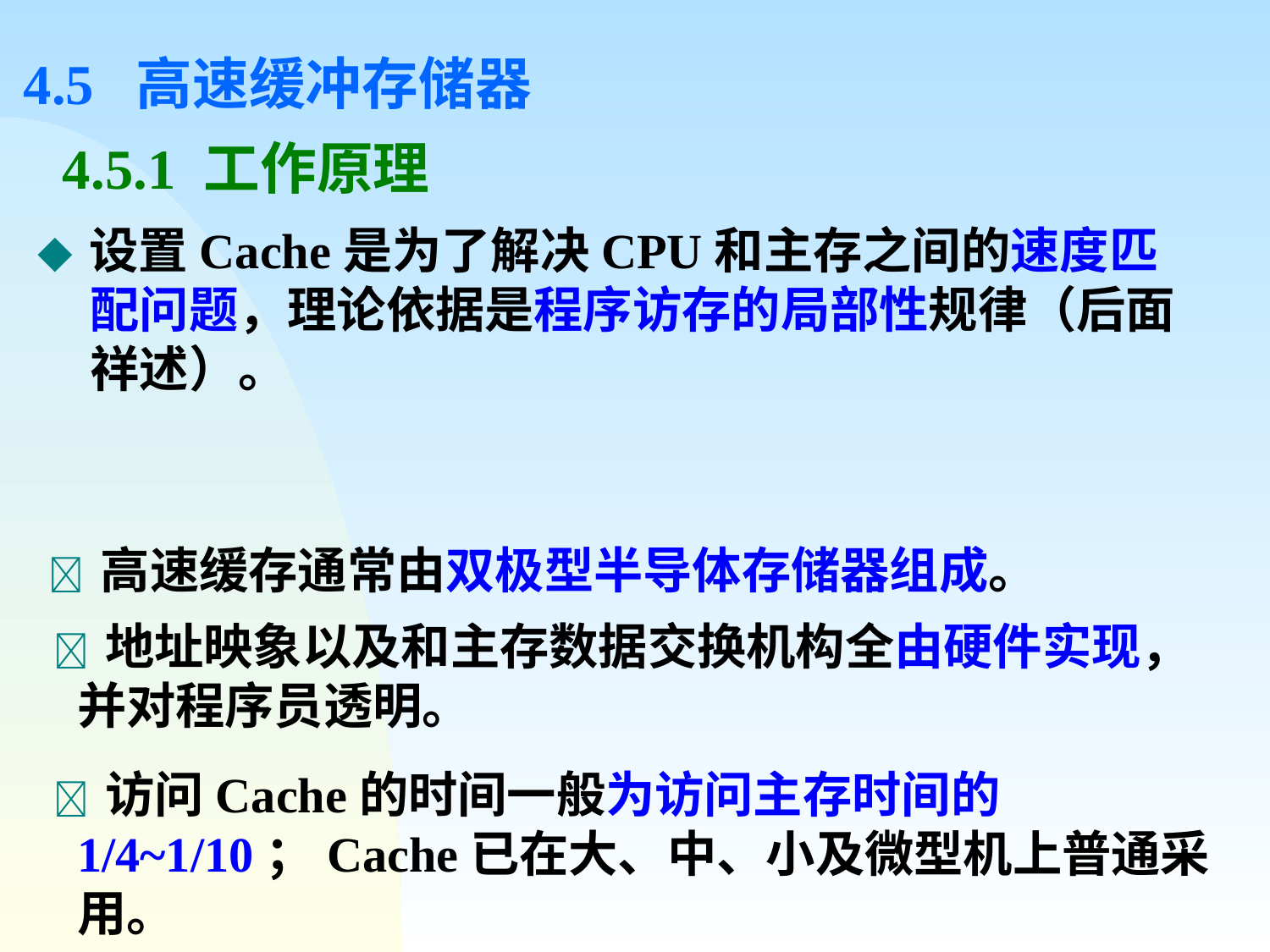

# 4.5  高速缓冲存储器 4.5.1 工作原理
◆ 设置Cache是为了解决CPU和主存之间的速度匹配问题，理论依据是程序访存的局部性规律（后面祥述）。
  • 高速缓存通常由双极型半导体存储器组成。
  • 地址映象以及和主存数据交换机构全由硬件实现，并对程序员透明。
  • 访问Cache的时间一般为访问主存时间的1/4~1/10；Cache已在大、中、小及微型机上普通采用。
69